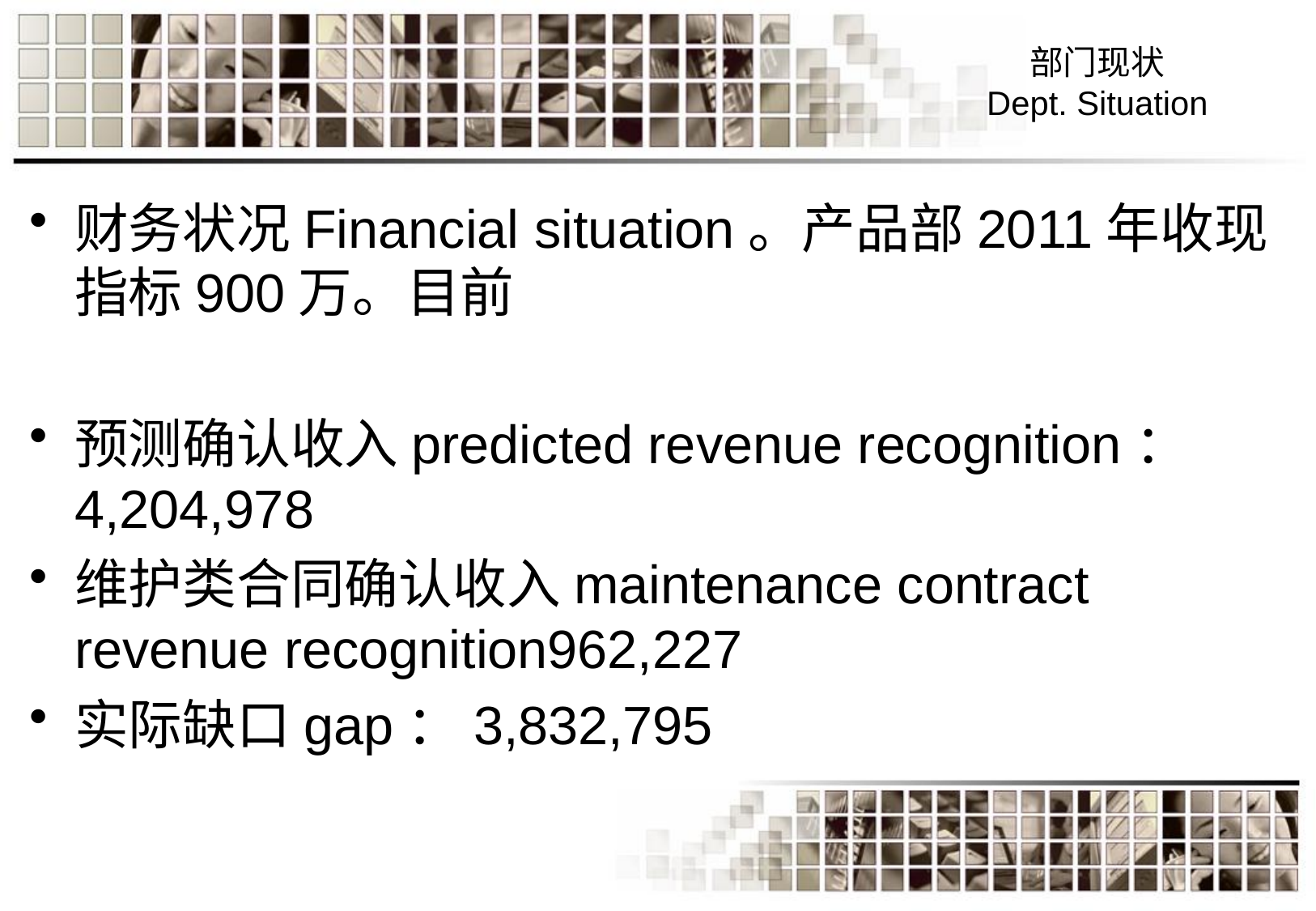

# 部门现状 Dept. Situation
财务状况Financial situation。产品部2011年收现指标900万。目前

预测确认收入predicted revenue recognition：4,204,978
维护类合同确认收入maintenance contract revenue recognition962,227
实际缺口gap：3,832,795